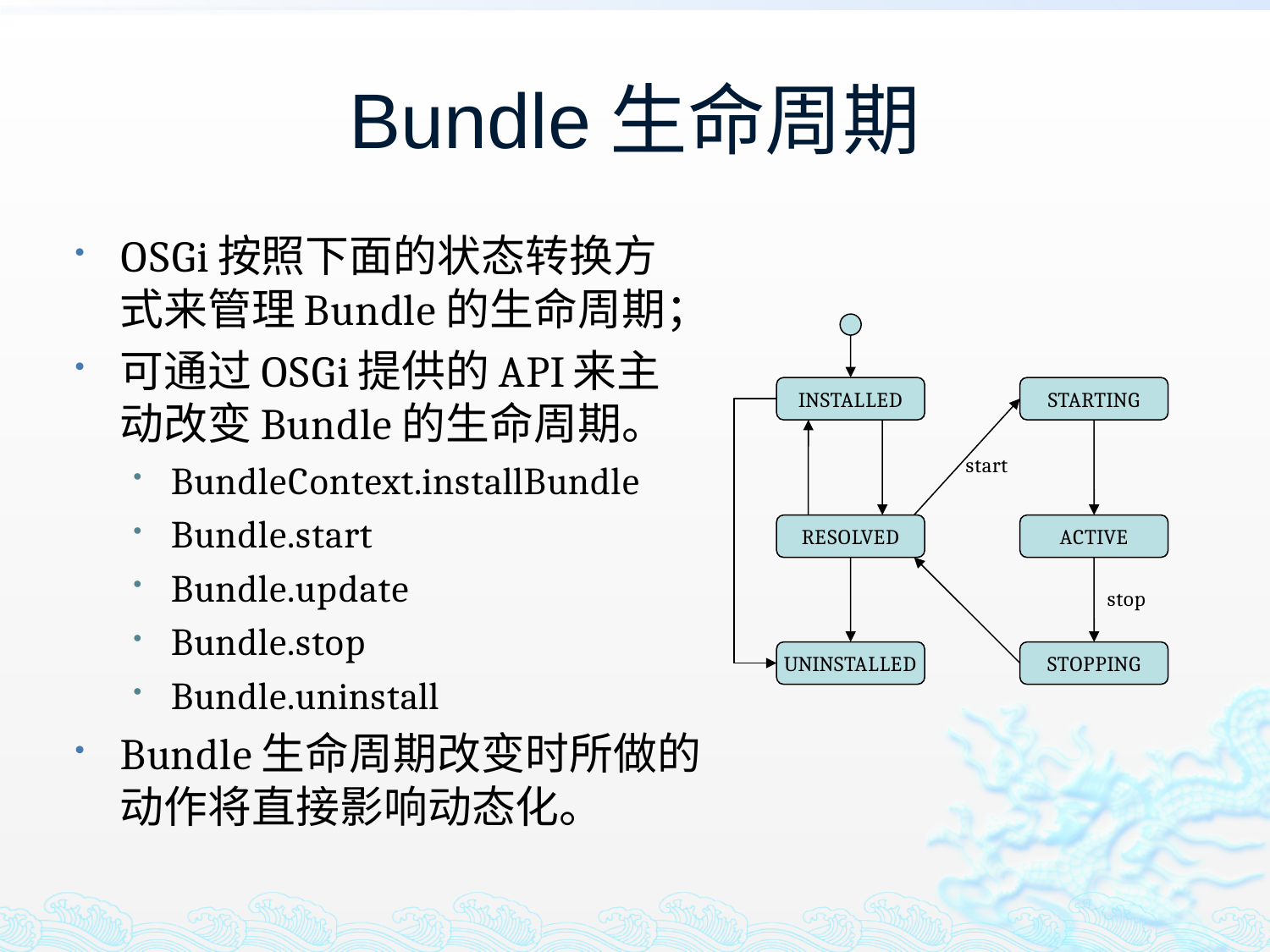

# Bundle生命周期
OSGi按照下面的状态转换方式来管理Bundle的生命周期；
可通过OSGi提供的API来主动改变Bundle的生命周期。
BundleContext.installBundle
Bundle.start
Bundle.update
Bundle.stop
Bundle.uninstall
Bundle生命周期改变时所做的动作将直接影响动态化。

INSTALLED
STARTING

start
RESOLVED
ACTIVE

stop
UNINSTALLED
STOPPING